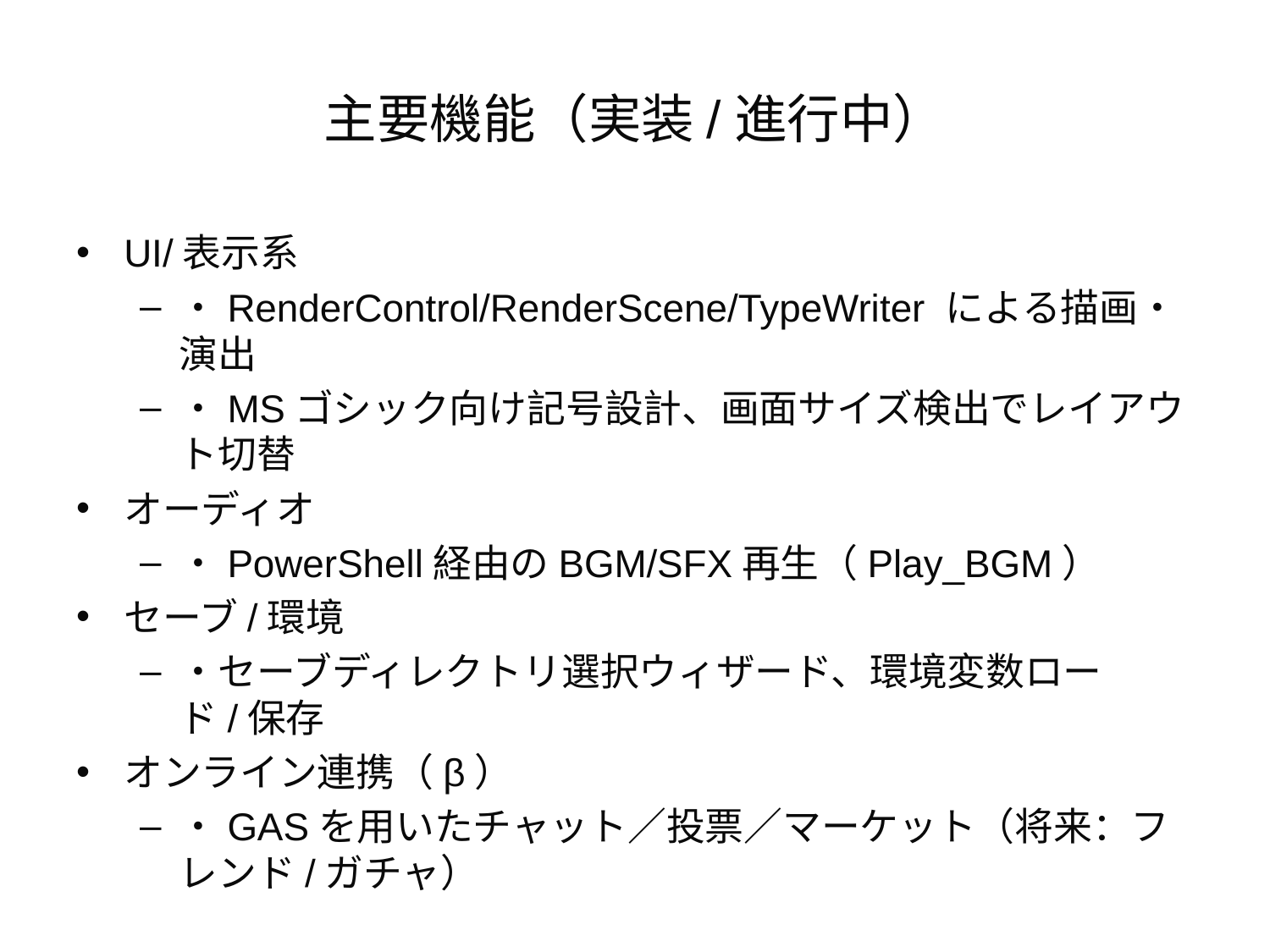

# 主要機能（実装/進行中）
UI/表示系
・RenderControl/RenderScene/TypeWriter による描画・演出
・MSゴシック向け記号設計、画面サイズ検出でレイアウト切替
オーディオ
・PowerShell経由のBGM/SFX再生（Play_BGM）
セーブ/環境
・セーブディレクトリ選択ウィザード、環境変数ロード/保存
オンライン連携（β）
・GASを用いたチャット／投票／マーケット（将来：フレンド/ガチャ）